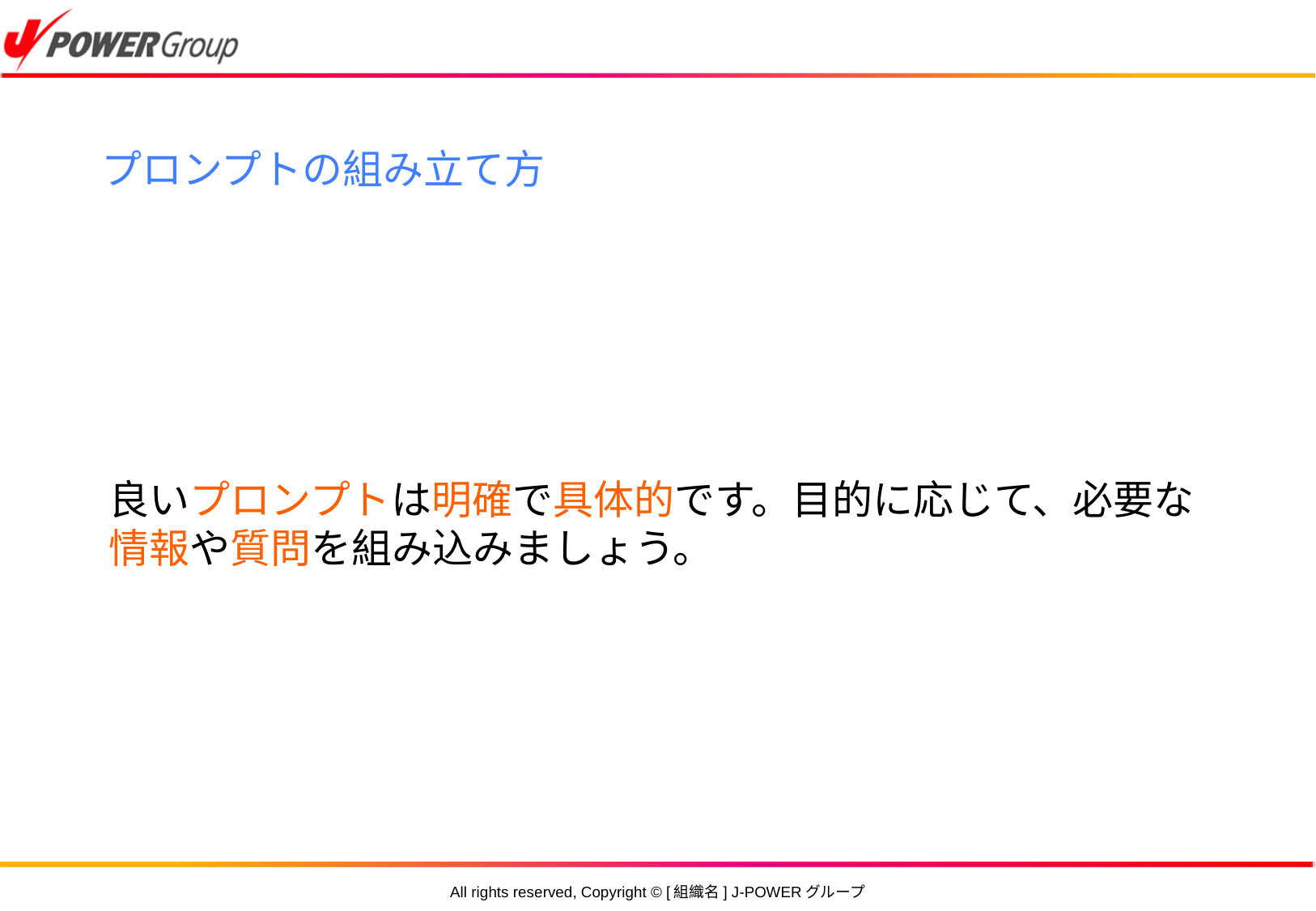

# プロンプトの組み立て方
良いプロンプトは明確で具体的です。目的に応じて、必要な情報や質問を組み込みましょう。